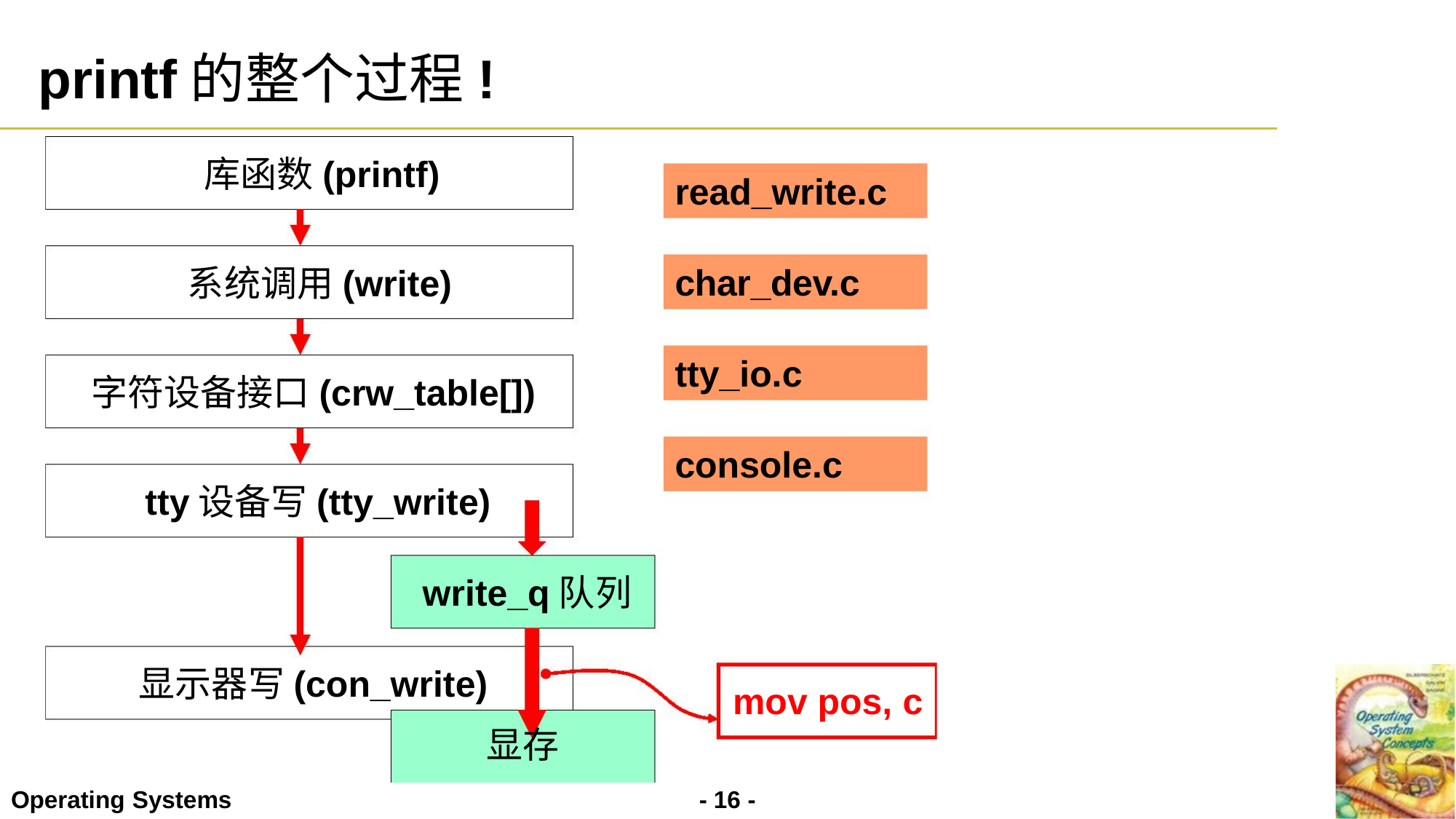

printf的整个过程!

库函数(printf)
read_write.c
char_dev.c
tty_io.c
系统调用(write)
字符设备接口(crw_table[])
tty设备写(tty_write)
console.c
write_q队列
显示器写(con_write)

mov pos, c
显存
- 16 -
Operating Systems